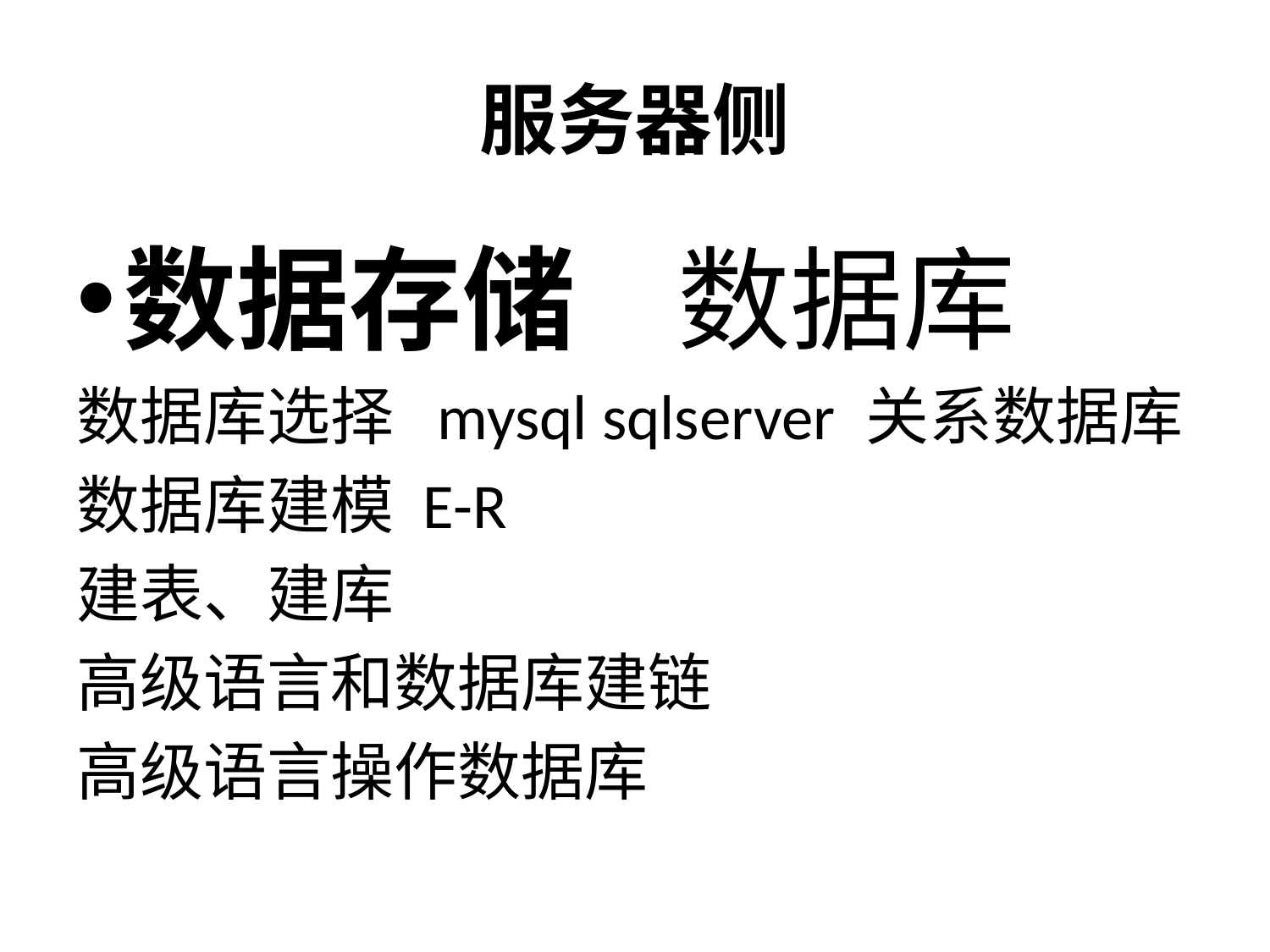

# 服务器侧
数据存储    数据库
数据库选择  mysql sqlserver 关系数据库
数据库建模 E-R
建表、建库
高级语言和数据库建链
高级语言操作数据库